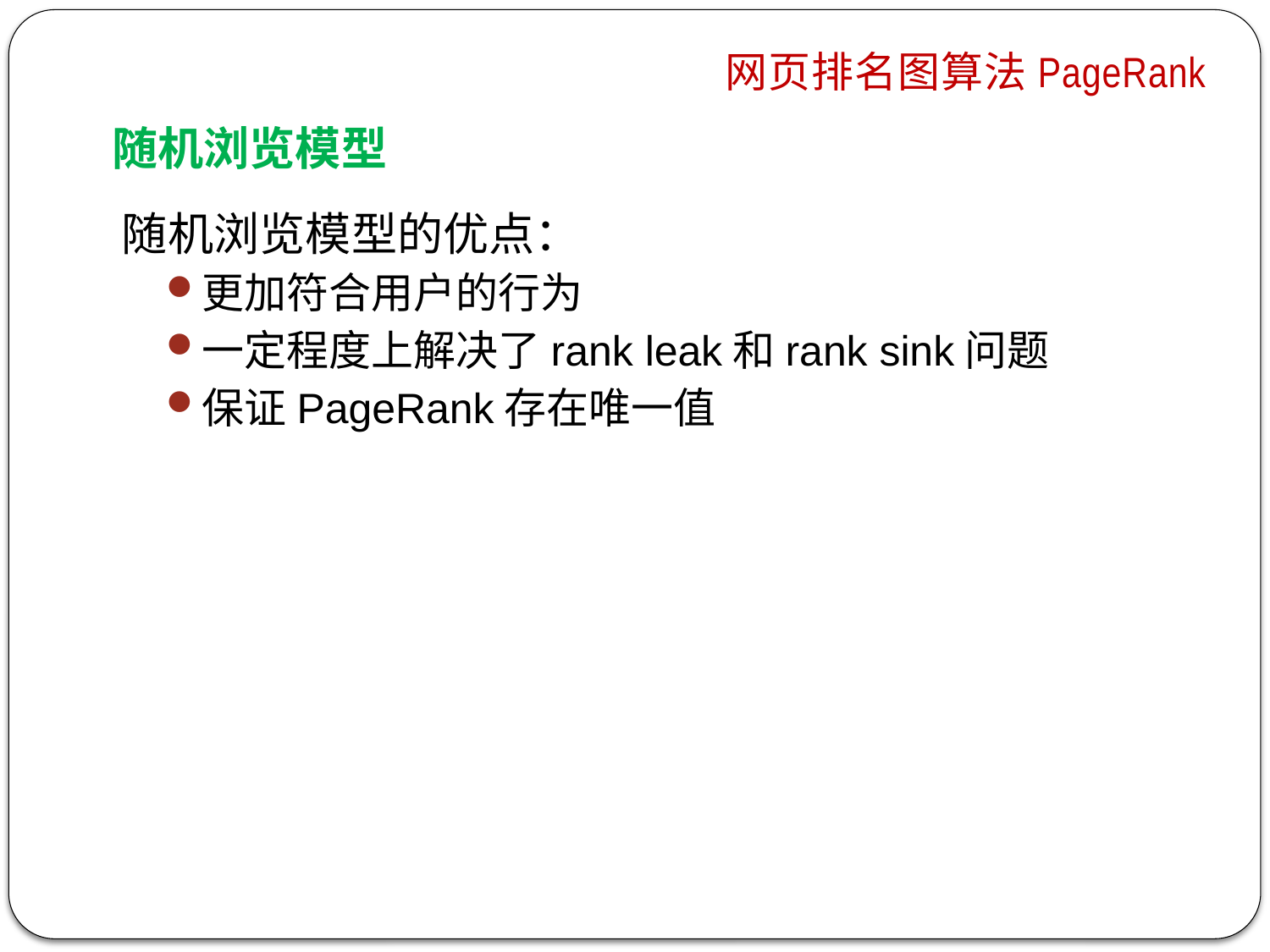

网页排名图算法PageRank
# 随机浏览模型
随机浏览模型的优点：
更加符合用户的行为
一定程度上解决了rank leak和rank sink问题
保证PageRank存在唯一值